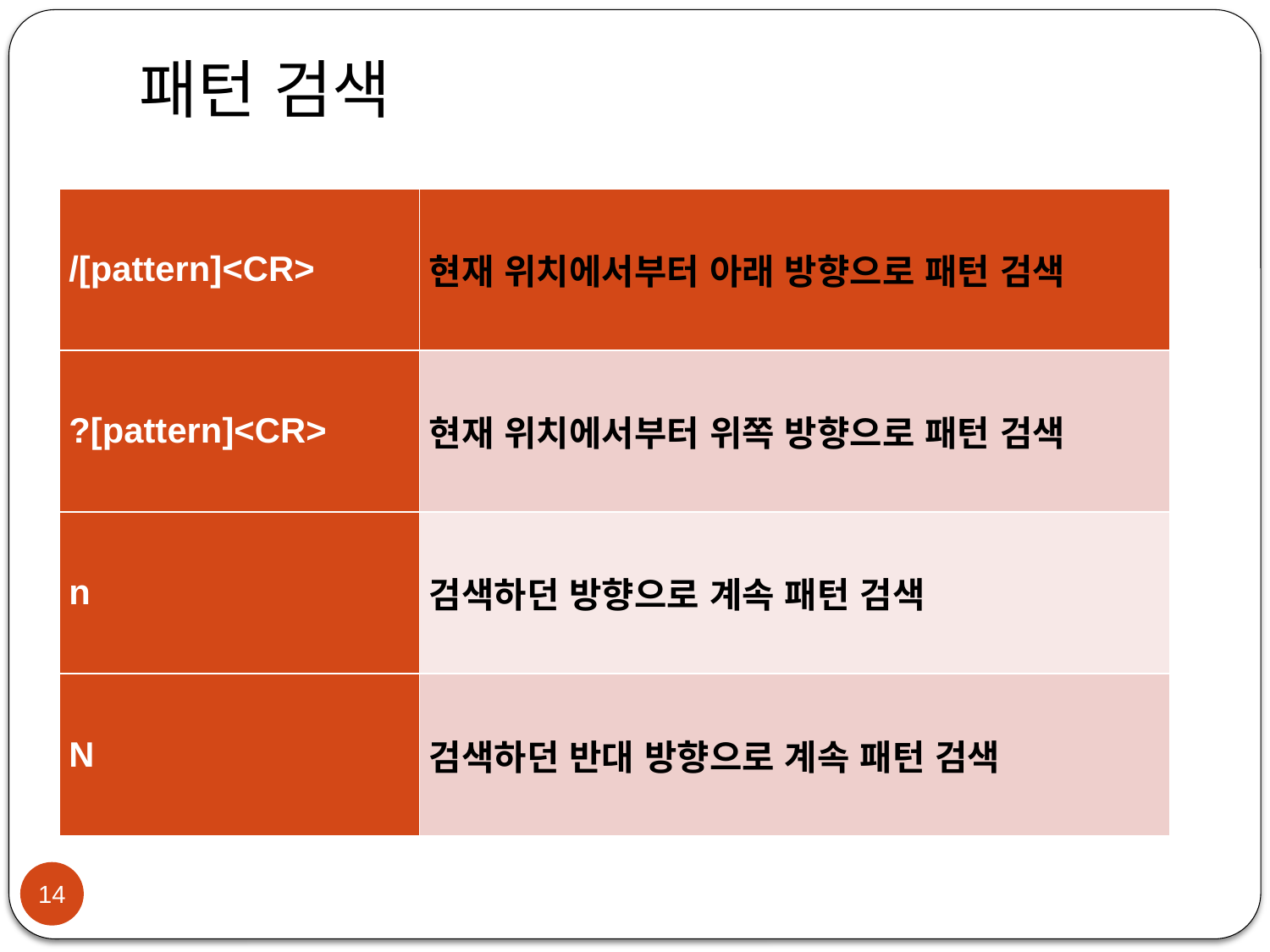

# 패턴 검색
| /[pattern]<CR> | 현재 위치에서부터 아래 방향으로 패턴 검색 |
| --- | --- |
| ?[pattern]<CR> | 현재 위치에서부터 위쪽 방향으로 패턴 검색 |
| n | 검색하던 방향으로 계속 패턴 검색 |
| N | 검색하던 반대 방향으로 계속 패턴 검색 |
14